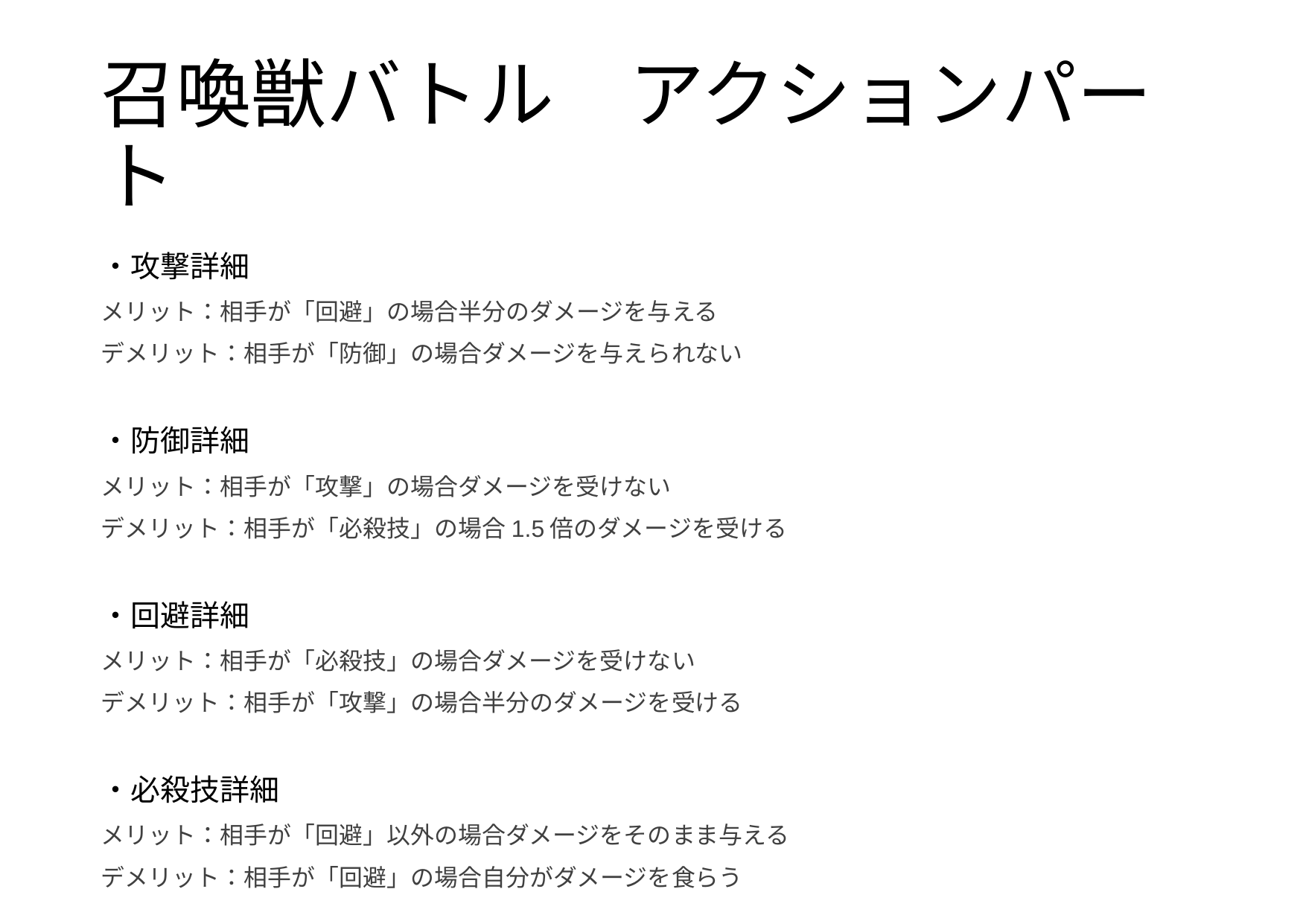

# 召喚獣バトル　アクションパート
・攻撃詳細
メリット：相手が「回避」の場合半分のダメージを与える
デメリット：相手が「防御」の場合ダメージを与えられない

・防御詳細
メリット：相手が「攻撃」の場合ダメージを受けない
デメリット：相手が「必殺技」の場合1.5倍のダメージを受ける

・回避詳細
メリット：相手が「必殺技」の場合ダメージを受けない
デメリット：相手が「攻撃」の場合半分のダメージを受ける

・必殺技詳細
メリット：相手が「回避」以外の場合ダメージをそのまま与える
デメリット：相手が「回避」の場合自分がダメージを食らう